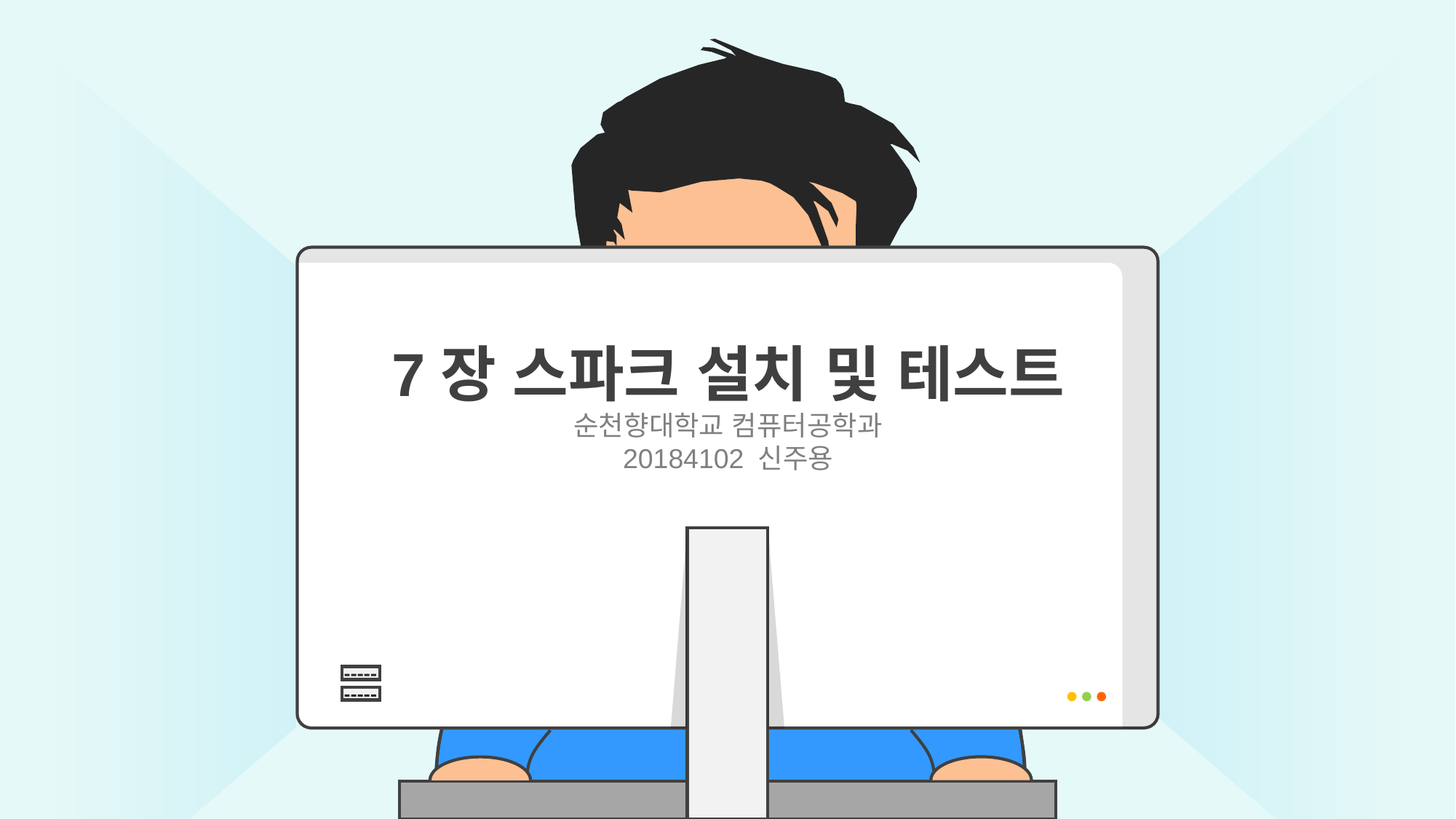

7장 스파크 설치 및 테스트
순천향대학교 컴퓨터공학과
20184102 신주용